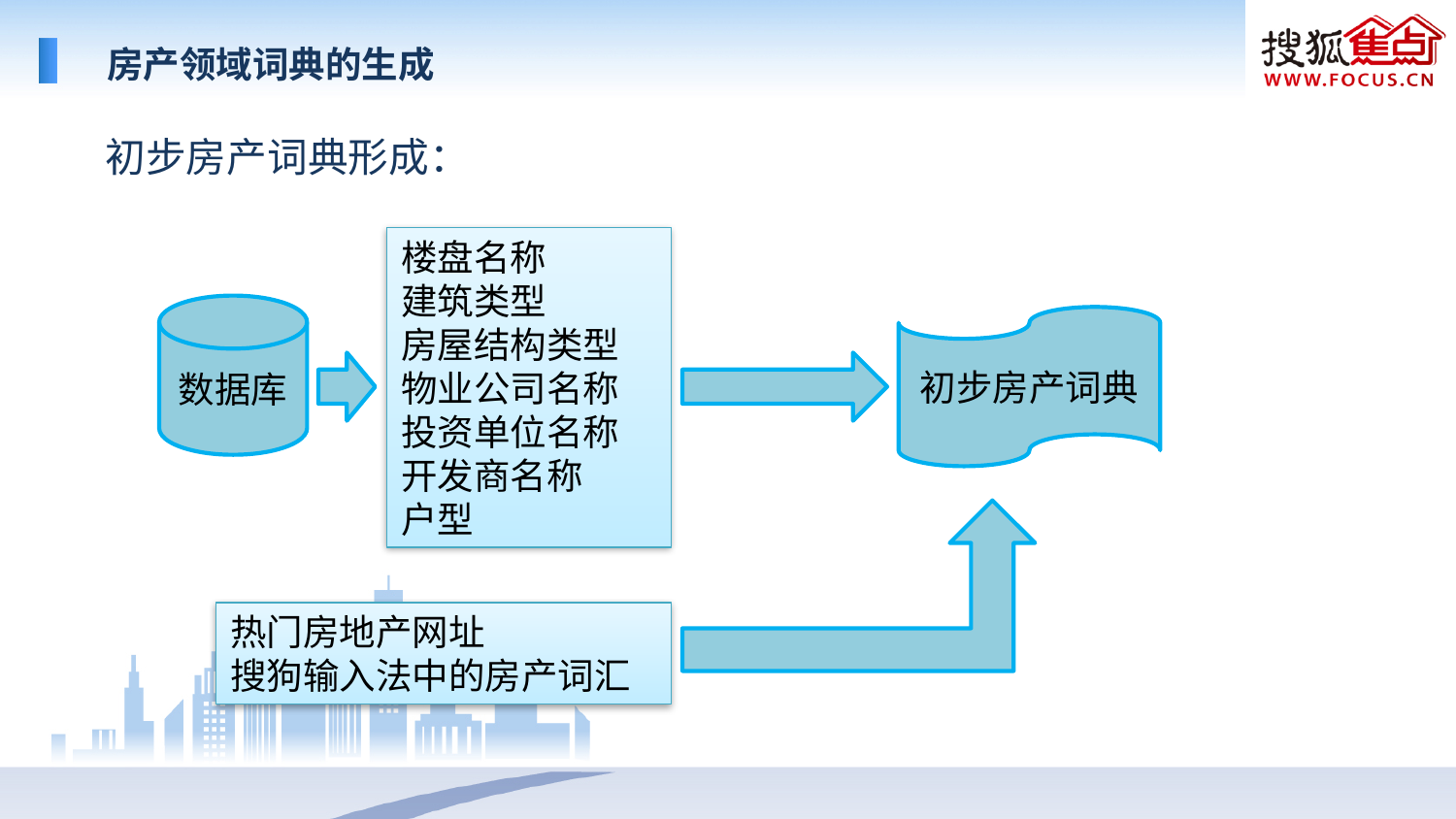

房产领域词典的生成
初步房产词典形成：
楼盘名称
建筑类型
房屋结构类型
物业公司名称
投资单位名称
开发商名称
户型
数据库
初步房产词典

热门房地产网址
搜狗输入法中的房产词汇